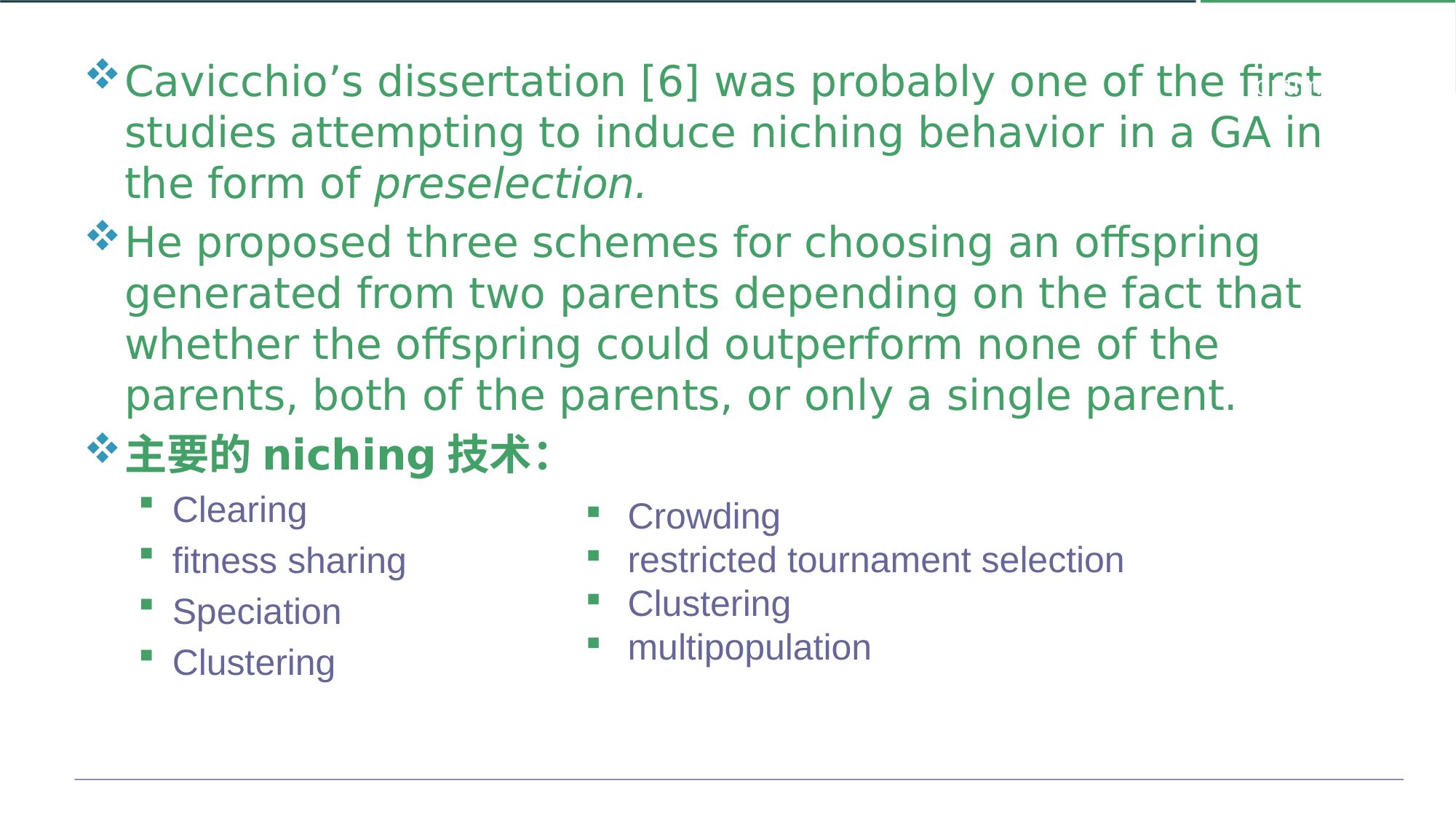

多模态优化
Multimodal optimization
Cavicchio’s dissertation [6] was probably one of the first studies attempting to induce niching behavior in a GA in the form of preselection.
He proposed three schemes for choosing an offspring
generated from two parents depending on the fact that whether the offspring could outperform none of the parents, both of the parents, or only a single parent.
主要的niching技术：
Clearing
fitness sharing
Speciation
Clustering
Crowding
restricted tournament selection
Clustering
multipopulation